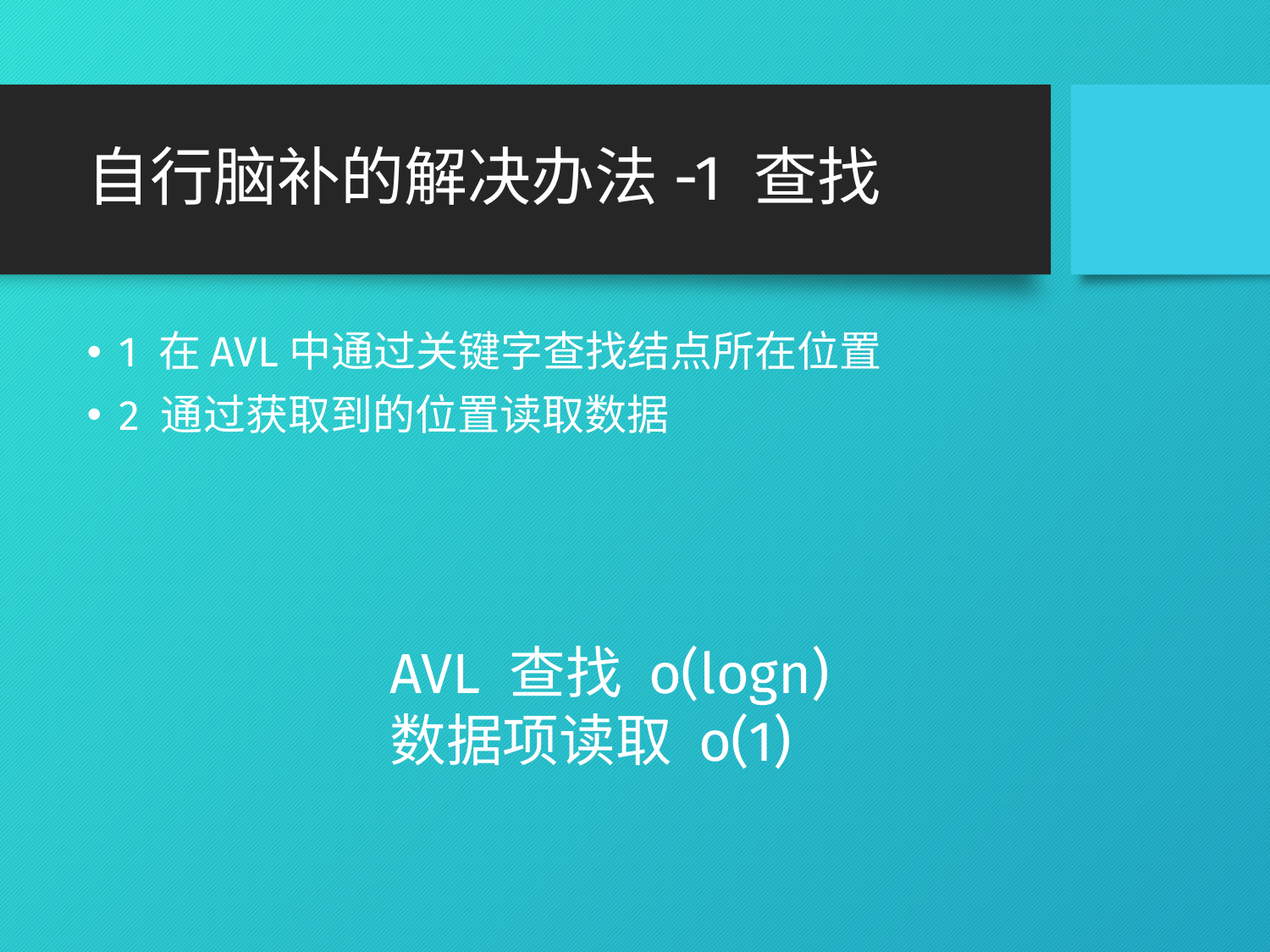

# 自行脑补的解决办法-1 查找
1 在AVL中通过关键字查找结点所在位置
2 通过获取到的位置读取数据
AVL 查找 o(logn)
数据项读取 o(1)